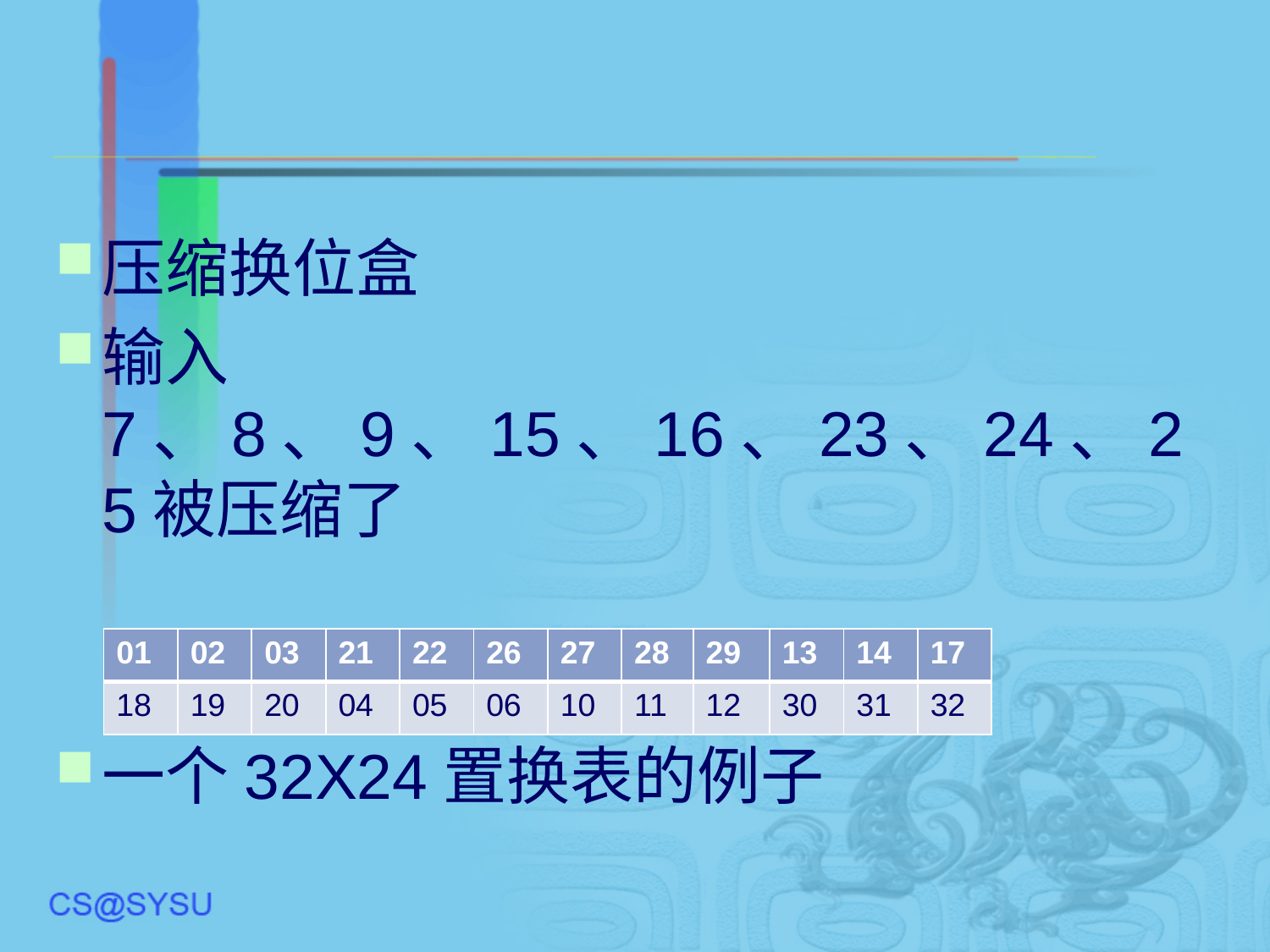

压缩换位盒
输入7、8、9、15、16、23、24、25被压缩了

一个32X24置换表的例子

| 01 | 02 | 03 | 21 | 22 | 26 | 27 | 28 | 29 | 13 | 14 | 17 |
| --- | --- | --- | --- | --- | --- | --- | --- | --- | --- | --- | --- |
| 18 | 19 | 20 | 04 | 05 | 06 | 10 | 11 | 12 | 30 | 31 | 32 |